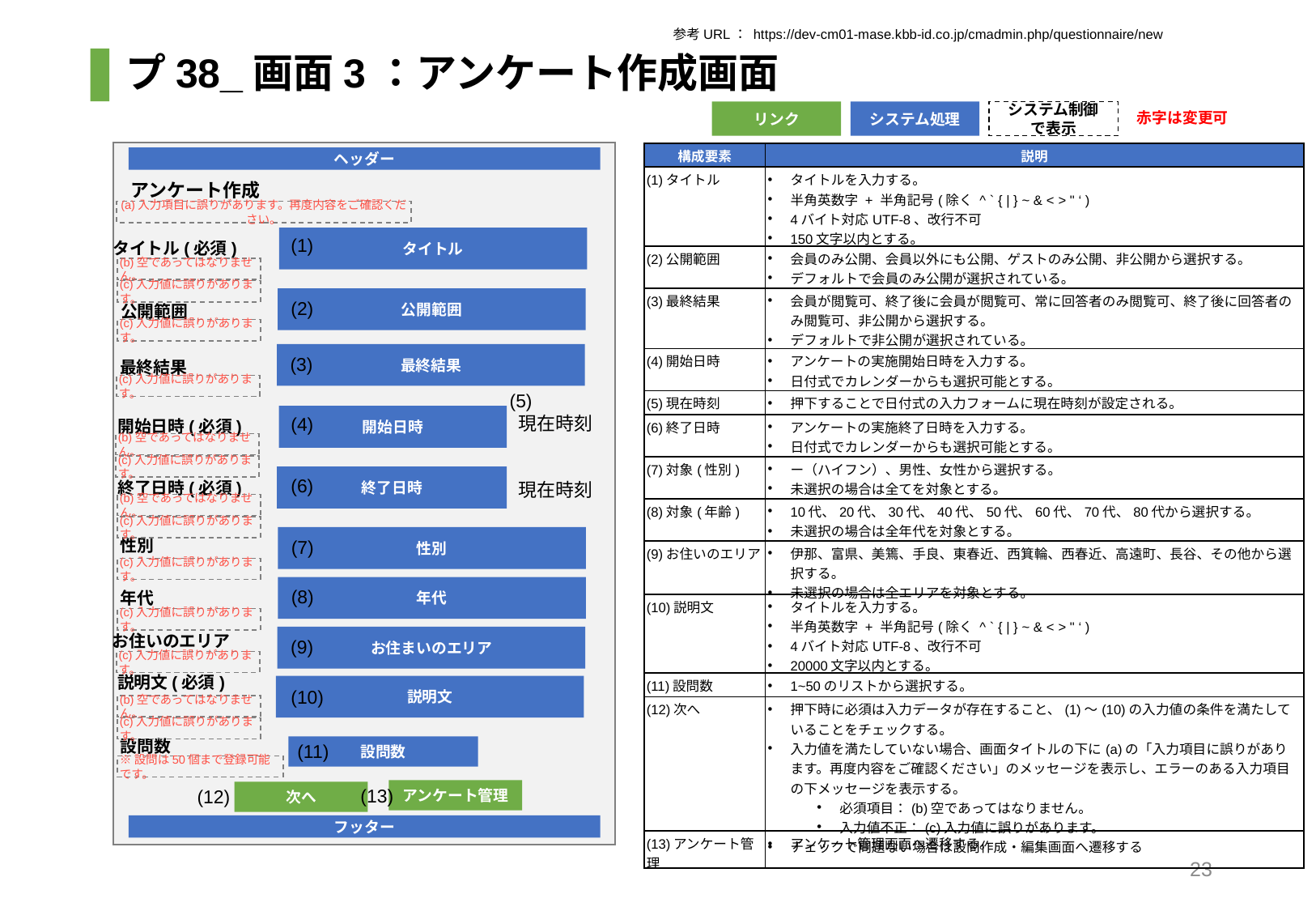

参考URL： https://dev-cm01-mase.kbb-id.co.jp/cmadmin.php/questionnaire/new
# プ38_画面3：アンケート作成画面
赤字は変更可
リンク
システム処理
システム制御で表示

| 構成要素 | 説明 |
| --- | --- |
| (1)タイトル | タイトルを入力する。 半角英数字 + 半角記号(除く ^ ` { | } ~ & < > " ‘ ) 4バイト対応UTF-8、改行不可 150文字以内とする。 |
| (2)公開範囲 | 会員のみ公開、会員以外にも公開、ゲストのみ公開、非公開から選択する。 デフォルトで会員のみ公開が選択されている。 |
| (3)最終結果 | 会員が閲覧可、終了後に会員が閲覧可、常に回答者のみ閲覧可、終了後に回答者のみ閲覧可、非公開から選択する。 デフォルトで非公開が選択されている。 |
| (4)開始日時 | アンケートの実施開始日時を入力する。 日付式でカレンダーからも選択可能とする。 |
| (5)現在時刻 | 押下することで日付式の入力フォームに現在時刻が設定される。 |
| (6)終了日時 | アンケートの実施終了日時を入力する。 日付式でカレンダーからも選択可能とする。 |
| (7)対象(性別) | ー（ハイフン）、男性、女性から選択する。 未選択の場合は全てを対象とする。 |
| (8)対象(年齢) | 10代、20代、30代、40代、50代、60代、70代、80代から選択する。 未選択の場合は全年代を対象とする。 |
| (9)お住いのエリア | 伊那、富県、美篶、手良、東春近、⻄箕輪、⻄春近、高遠町、⻑谷、その他から選択する。 未選択の場合は全エリアを対象とする。 |
| (10)説明文 | タイトルを入力する。 半角英数字 + 半角記号(除く ^ ` { | } ~ & < > " ‘ ) 4バイト対応UTF-8、改行不可 20000文字以内とする。 |
| (11)設問数 | 1~50のリストから選択する。 |
| (12)次へ | 押下時に必須は入力データが存在すること、(1)〜(10)の入力値の条件を満たしていることをチェックする。 入力値を満たしていない場合、画面タイトルの下に(a)の「入力項目に誤りがあります。再度内容をご確認ください」のメッセージを表示し、エラーのある入力項目の下メッセージを表示する。 必須項目：(b)空であってはなりません。 入力値不正：(c)入力値に誤りがあります。 チェックで問題ない場合は設問作成・編集画面へ遷移する |
| (13)アンケート管理 | アンケート管理画面へ遷移する。 |
ヘッダー
アンケート作成
(a)入力項目に誤りがあります。再度内容をご確認ください。
タイトル
(1)
タイトル(必須)
(b)空であってはなりません。
(c)入力値に誤りがあります。
公開範囲
(2)
公開範囲
(c)入力値に誤りがあります。
最終結果
(3)
最終結果
(c)入力値に誤りがあります。
(5)
開始日時
現在時刻
(4)
開始日時(必須)
(b)空であってはなりません。
(c)入力値に誤りがあります。
終了日時
(6)
終了日時(必須)
現在時刻
(b)空であってはなりません。
(c)入力値に誤りがあります。
性別
性別
(7)
(c)入力値に誤りがあります。
年代
(8)
年代
(c)入力値に誤りがあります。
お住いのエリア
お住まいのエリア
(9)
(c)入力値に誤りがあります。
説明文(必須)
説明文
(10)
(b)空であってはなりません。
(c)入力値に誤りがあります。
設問数
(11)
設問数
※設問は50個まで登録可能です。
(13)
(12)
アンケート管理
次へ
フッター
23